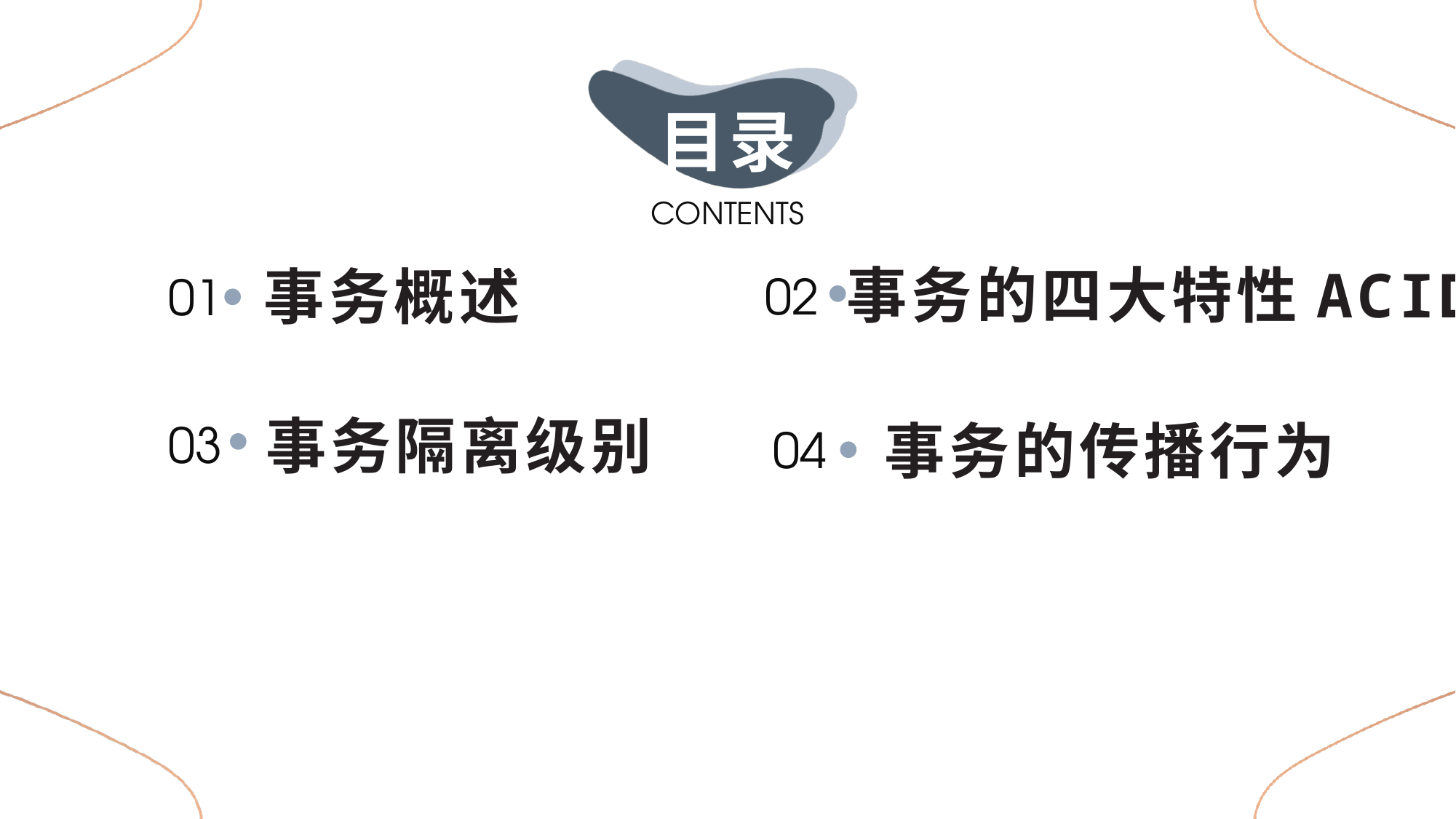

目录
CONTENTS
事务的四大特性ACID
事务概述
02
01

事务隔离级别
.
事务的传播行为
03
04